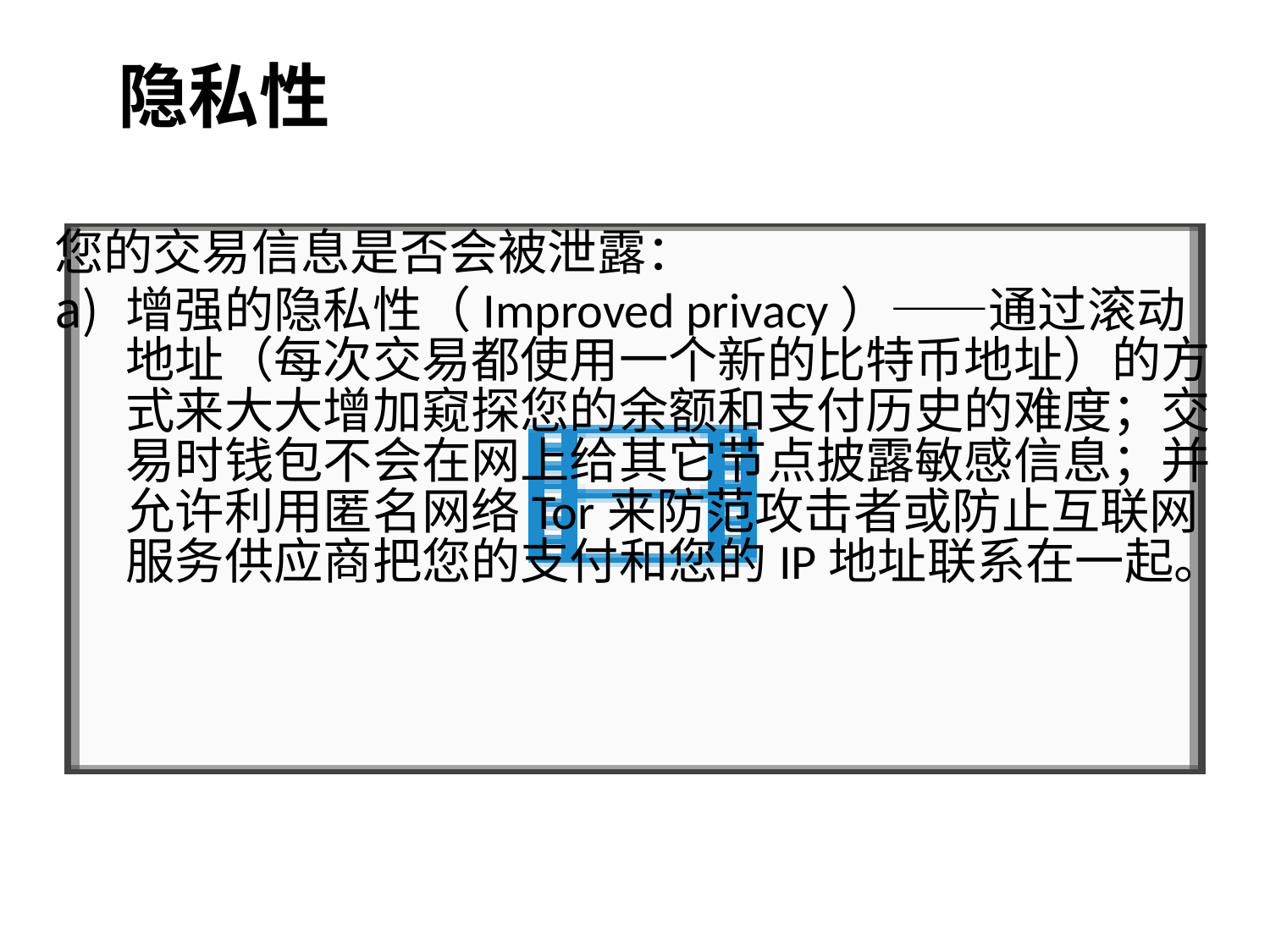

# 隐私性
您的交易信息是否会被泄露：
增强的隐私性（Improved privacy）——通过滚动地址（每次交易都使用一个新的比特币地址）的方式来大大增加窥探您的余额和支付历史的难度；交易时钱包不会在网上给其它节点披露敏感信息；并允许利用匿名网络Tor来防范攻击者或防止互联网服务供应商把您的支付和您的IP地址联系在一起。